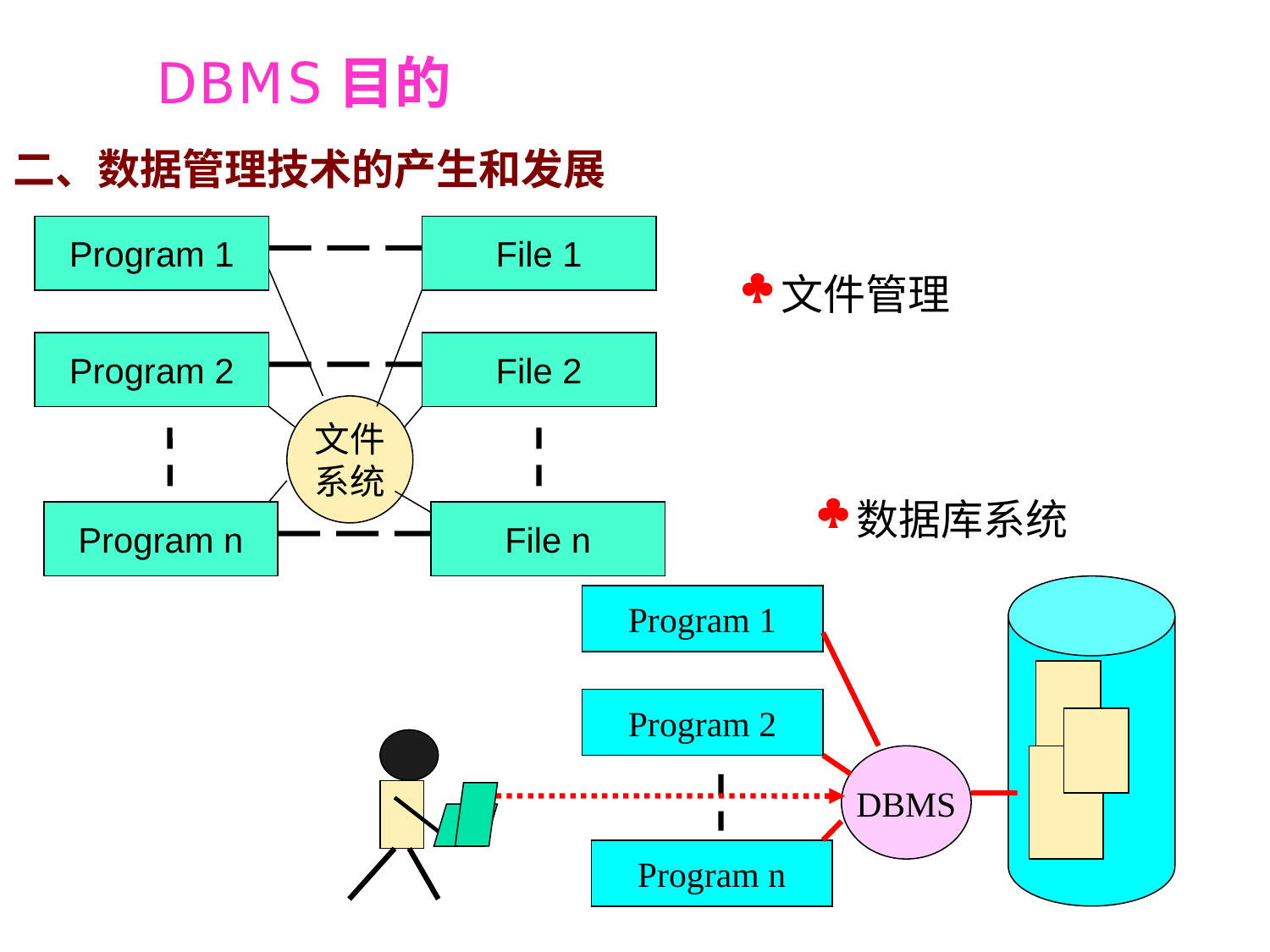

# DBMS目的
二、数据管理技术的产生和发展
Program 1
File 1

Program 2
File 2

Program n
File n

文件
系统

文件管理
数据库系统

Program 1

Program 2

DBMS

Program n